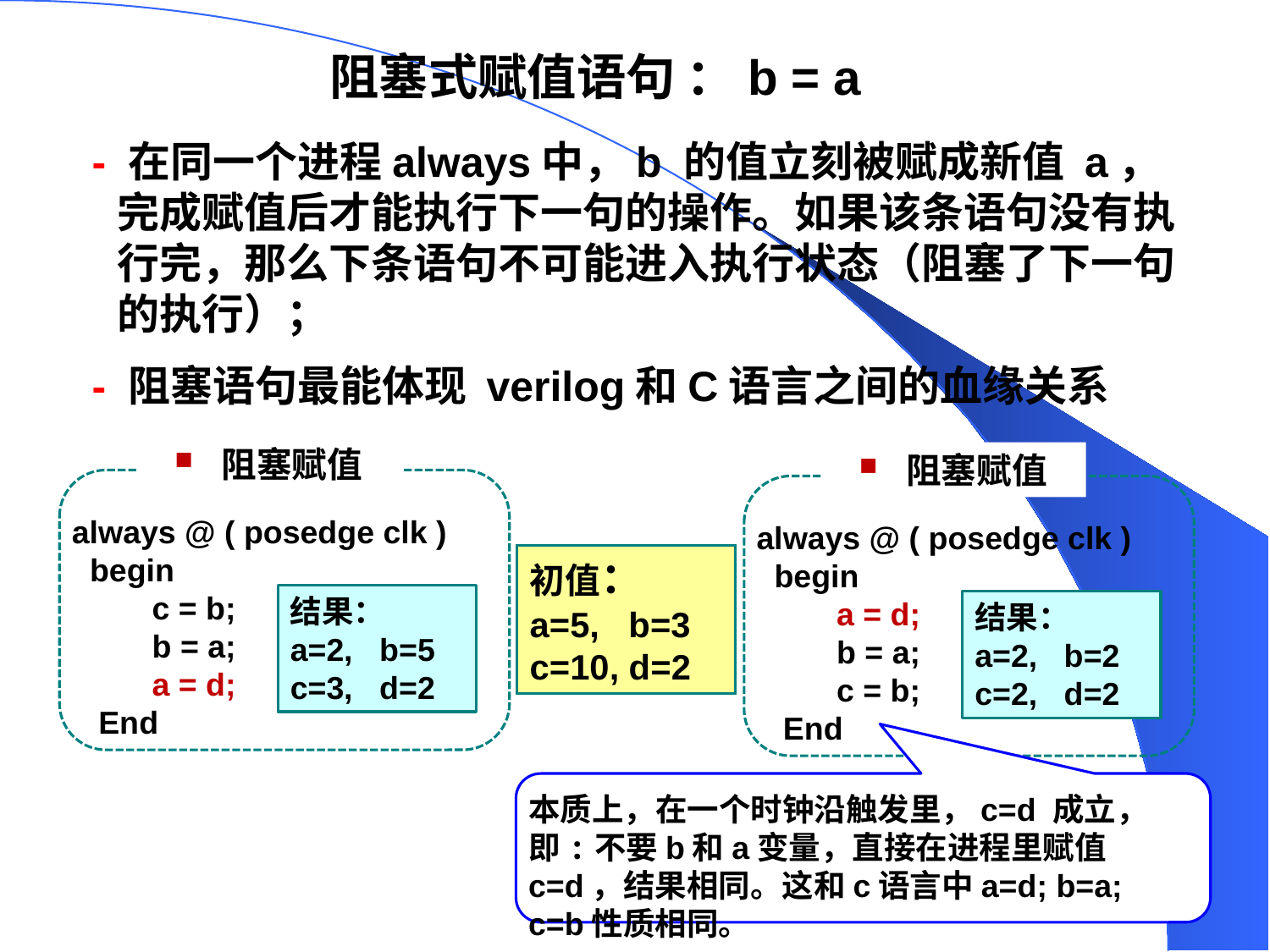

阻塞式赋值语句 ：b = a
- 在同一个进程always中，b 的值立刻被赋成新值 a，完成赋值后才能执行下一句的操作。如果该条语句没有执行完，那么下条语句不可能进入执行状态（阻塞了下一句的执行）；
- 阻塞语句最能体现 verilog和C语言之间的血缘关系
 阻塞赋值

always @ ( posedge clk )
  begin
         c = b;
         b = a;
         a = d;
   End
 阻塞赋值

always @ ( posedge clk )
  begin
         a = d;
         b = a;
         c = b;
   End
初值：
a=5,   b=3
c=10, d=2
结果：
a=2,   b=5
c=3,   d=2
结果：
a=2,   b=2
c=2,   d=2

本质上，在一个时钟沿触发里，c=d 成立，即:不要b和a变量，直接在进程里赋值c=d，结果相同。这和c语言中a=d; b=a; c=b性质相同。